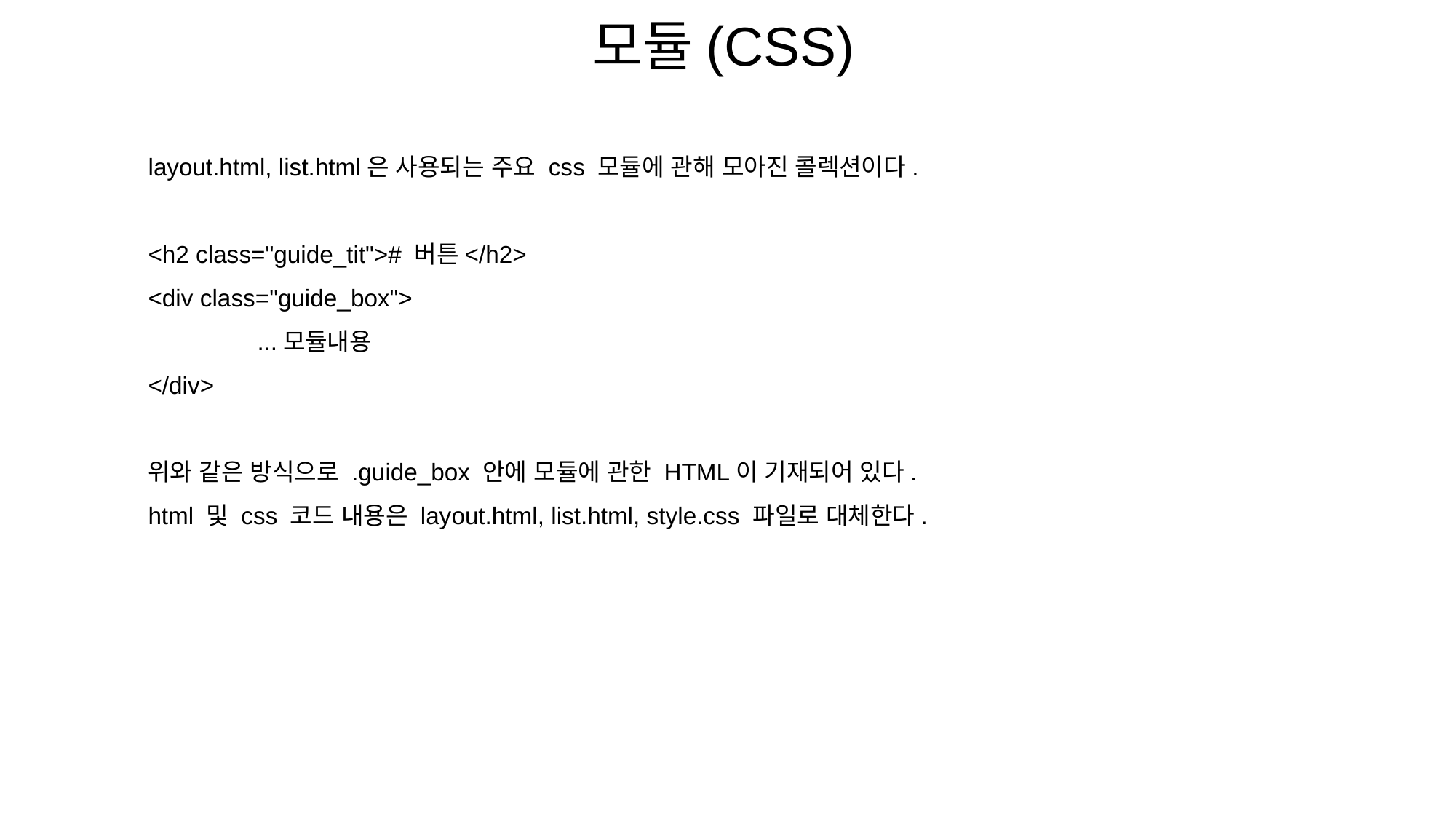

모듈(CSS)
layout.html, list.html은 사용되는 주요 css 모듈에 관해 모아진 콜렉션이다.

<h2 class="guide_tit"># 버튼</h2>
<div class="guide_box">
	...모듈내용
</div>

위와 같은 방식으로 .guide_box 안에 모듈에 관한 HTML이 기재되어 있다.
html 및 css 코드 내용은 layout.html, list.html, style.css 파일로 대체한다.